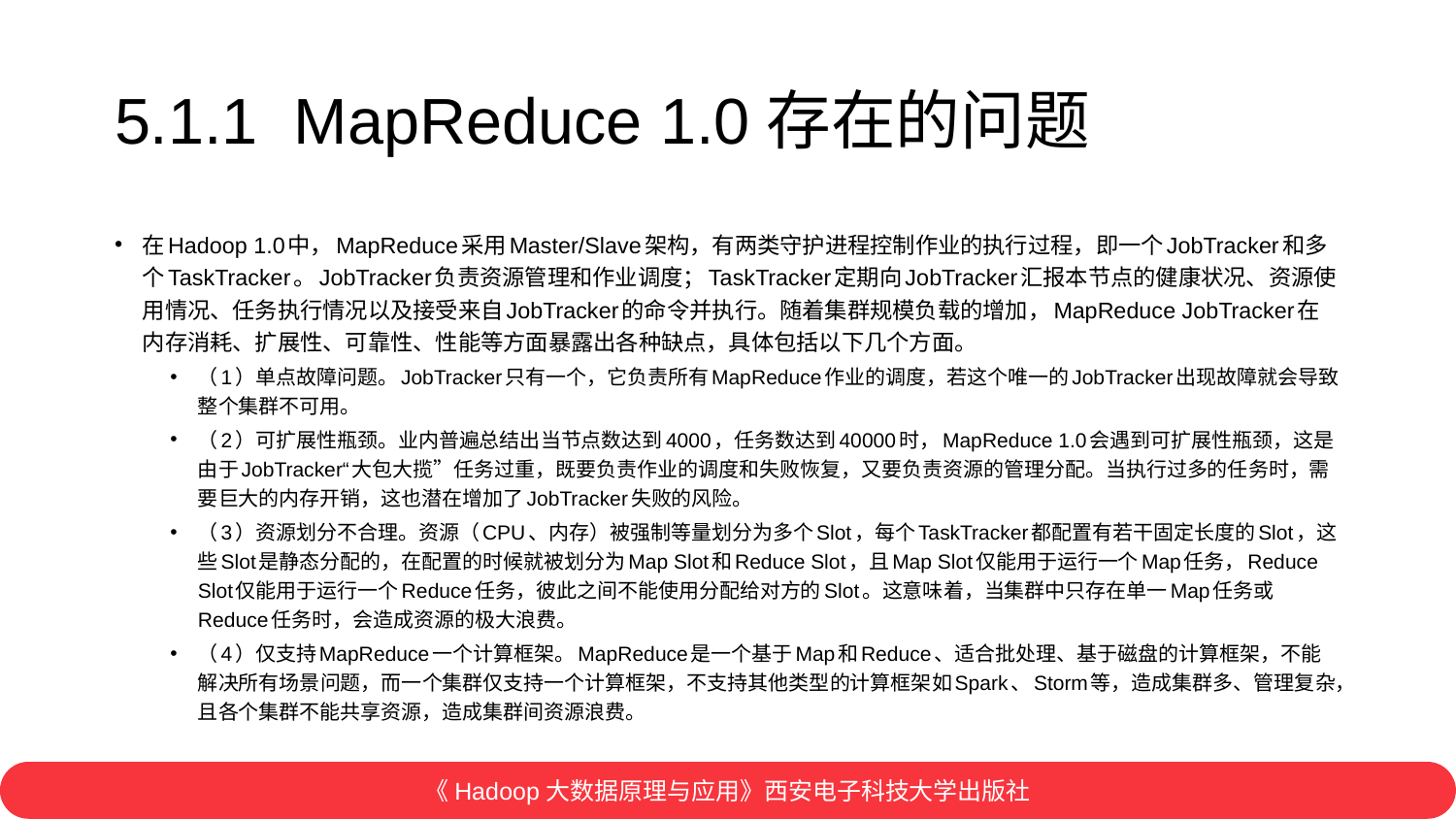

# 5.1.1  MapReduce 1.0存在的问题
在Hadoop 1.0中，MapReduce采用Master/Slave架构，有两类守护进程控制作业的执行过程，即一个JobTracker和多个TaskTracker。JobTracker负责资源管理和作业调度；TaskTracker定期向JobTracker汇报本节点的健康状况、资源使用情况、任务执行情况以及接受来自JobTracker的命令并执行。随着集群规模负载的增加，MapReduce JobTracker在内存消耗、扩展性、可靠性、性能等方面暴露出各种缺点，具体包括以下几个方面。
（1）单点故障问题。JobTracker只有一个，它负责所有MapReduce作业的调度，若这个唯一的JobTracker出现故障就会导致整个集群不可用。
（2）可扩展性瓶颈。业内普遍总结出当节点数达到4000，任务数达到40000时，MapReduce 1.0会遇到可扩展性瓶颈，这是由于JobTracker“大包大揽”任务过重，既要负责作业的调度和失败恢复，又要负责资源的管理分配。当执行过多的任务时，需要巨大的内存开销，这也潜在增加了JobTracker失败的风险。
（3）资源划分不合理。资源（CPU、内存）被强制等量划分为多个Slot，每个TaskTracker都配置有若干固定长度的Slot，这些Slot是静态分配的，在配置的时候就被划分为Map Slot和Reduce Slot，且Map Slot仅能用于运行一个Map任务，Reduce Slot仅能用于运行一个Reduce任务，彼此之间不能使用分配给对方的Slot。这意味着，当集群中只存在单一Map任务或Reduce任务时，会造成资源的极大浪费。
（4）仅支持MapReduce一个计算框架。MapReduce是一个基于Map和Reduce、适合批处理、基于磁盘的计算框架，不能解决所有场景问题，而一个集群仅支持一个计算框架，不支持其他类型的计算框架如Spark、Storm等，造成集群多、管理复杂，且各个集群不能共享资源，造成集群间资源浪费。